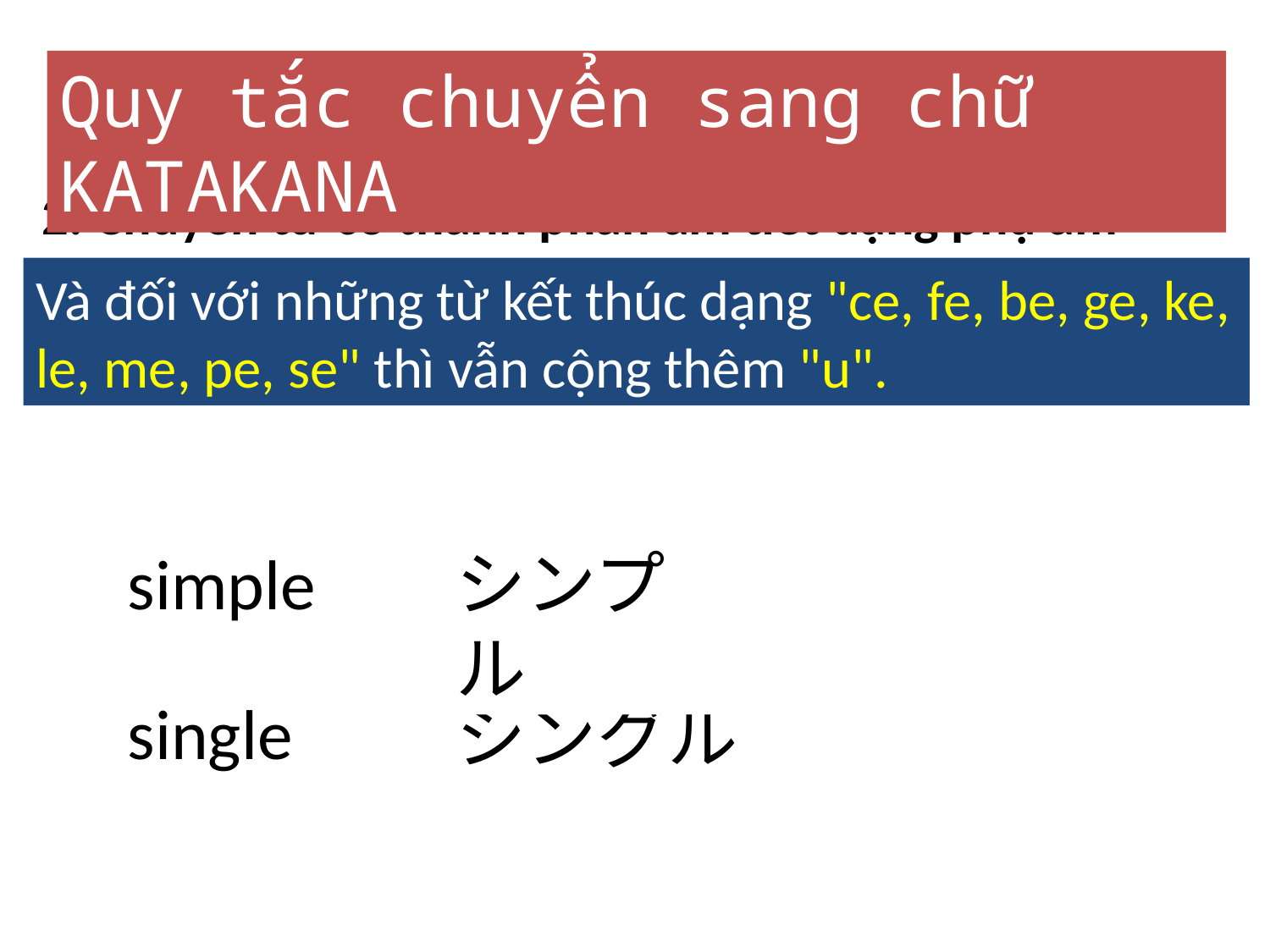

Quy tắc chuyển sang chữ KATAKANA
2. Chuyển từ có thành phần âm tiết dạng phụ âm
Và đối với những từ kết thúc dạng "ce, fe, be, ge, ke, le, me, pe, se" thì vẫn cộng thêm "u".
simple
シンプル
single
シングル
5